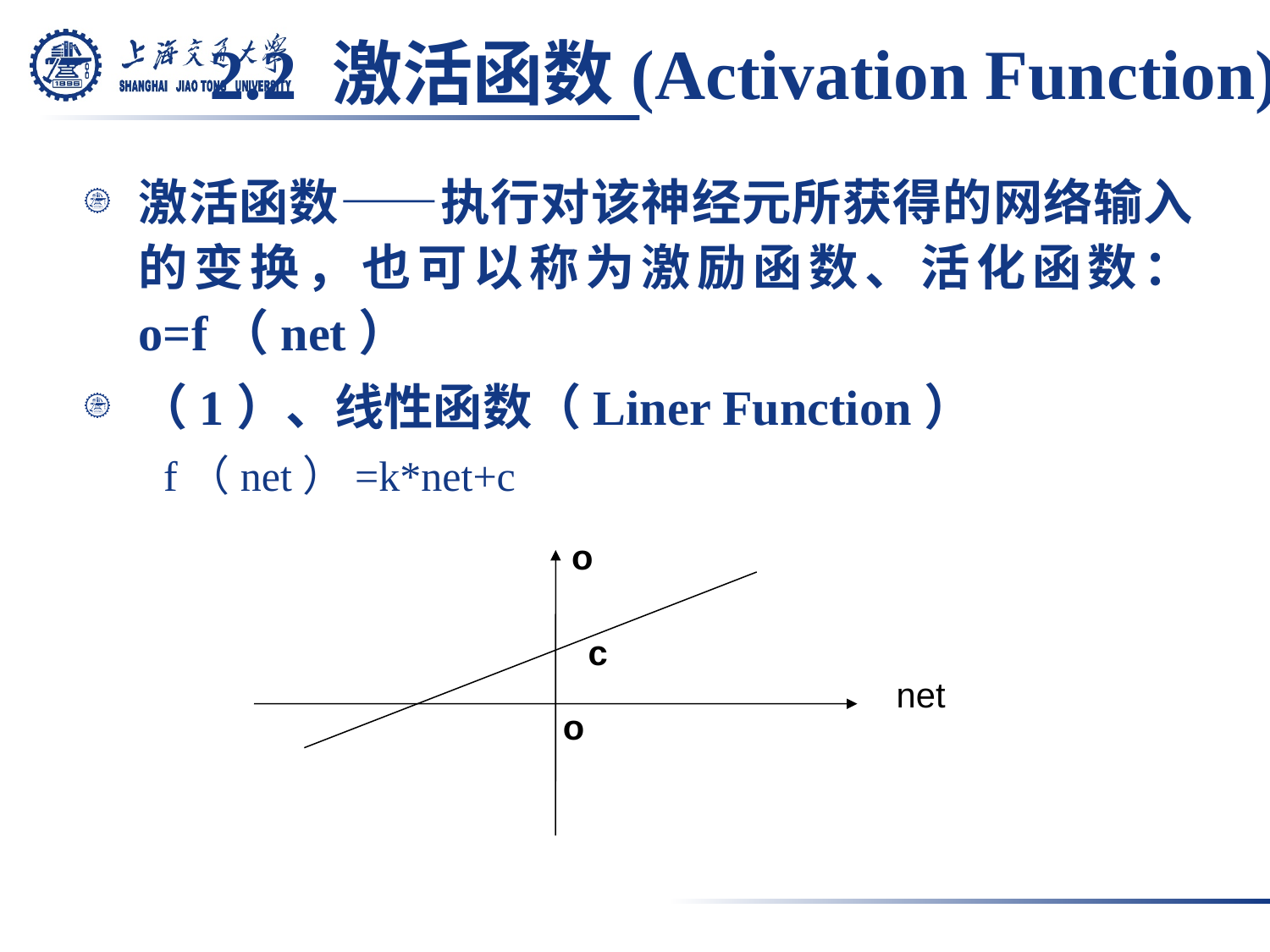

# 2.2 激活函数(Activation Function)
激活函数——执行对该神经元所获得的网络输入的变换，也可以称为激励函数、活化函数： o=f（net）
（1）、线性函数（Liner Function）
f（net）=k*net+c
o

c
net
o